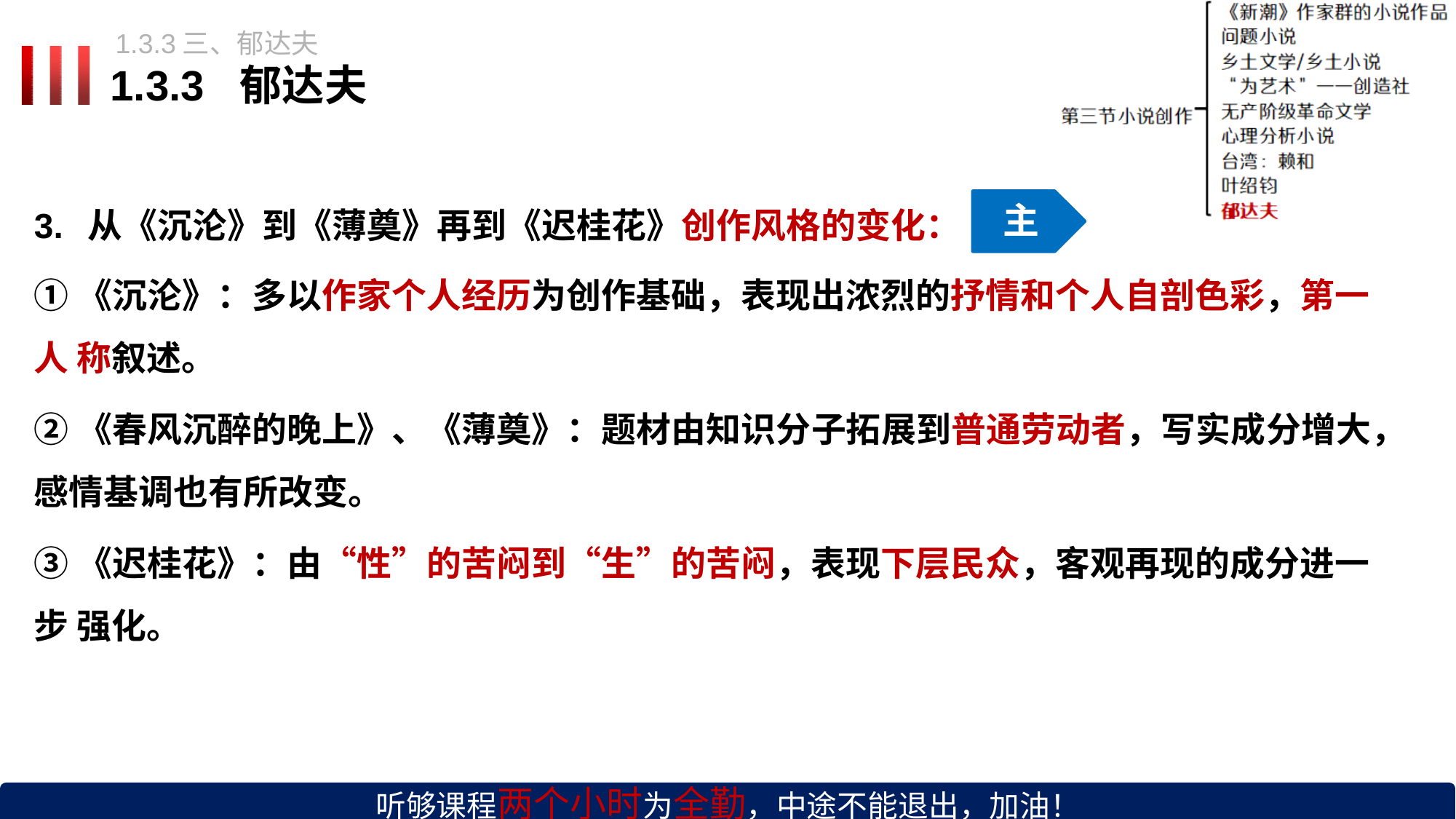

1.3.3三、郁达夫

# 1.3.3	郁达夫

主
3.	从《沉沦》到《薄奠》再到《迟桂花》创作风格的变化：
①《沉沦》：多以作家个人经历为创作基础，表现出浓烈的抒情和个人自剖色彩，第一人 称叙述。
②《春风沉醉的晚上》、《薄奠》：题材由知识分子拓展到普通劳动者，写实成分增大，
感情基调也有所改变。
③《迟桂花》：由“性”的苦闷到“生”的苦闷，表现下层民众，客观再现的成分进一步 强化。

听够课程两个小时为全勤，中途不能退出，加油！